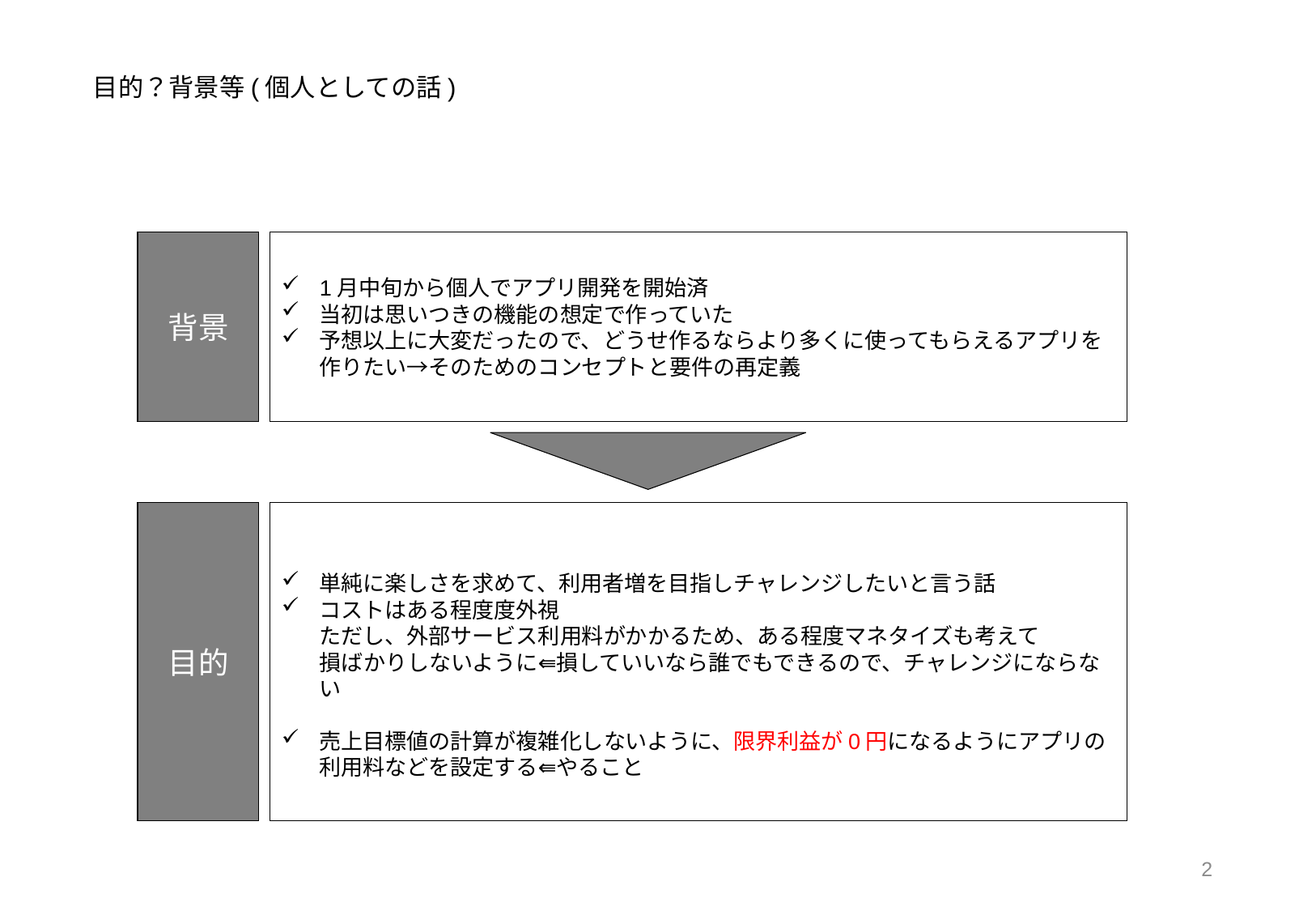

# 目的？背景等(個人としての話)
背景
1月中旬から個人でアプリ開発を開始済
当初は思いつきの機能の想定で作っていた
予想以上に大変だったので、どうせ作るならより多くに使ってもらえるアプリを作りたい→そのためのコンセプトと要件の再定義

目的

単純に楽しさを求めて、利用者増を目指しチャレンジしたいと言う話
コストはある程度度外視
ただし、外部サービス利用料がかかるため、ある程度マネタイズも考えて
損ばかりしないように⇚損していいなら誰でもできるので、チャレンジにならない

売上目標値の計算が複雑化しないように、限界利益が0円になるようにアプリの利用料などを設定する⇚やること
2